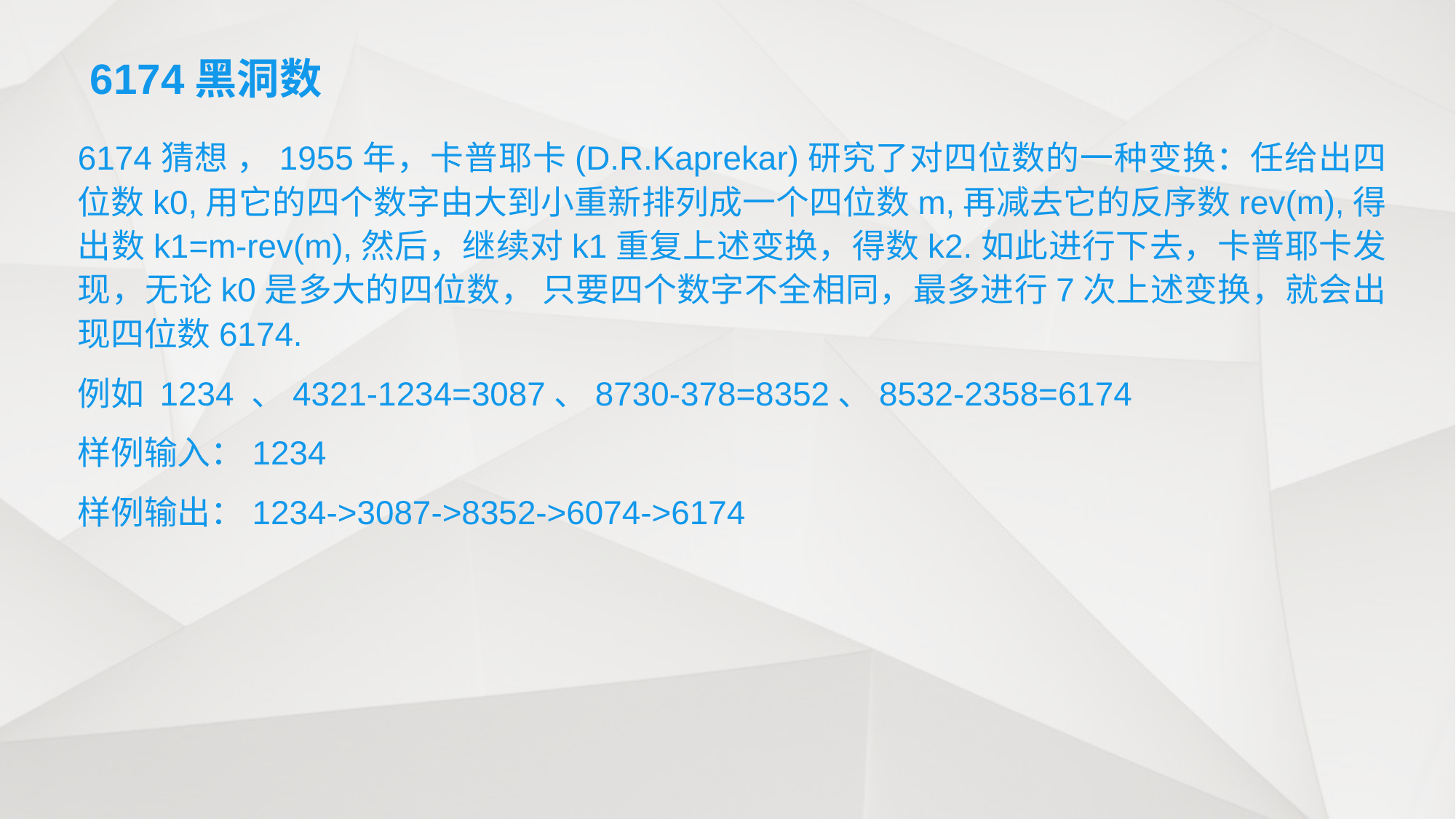

# 6174黑洞数
6174猜想 ，1955年，卡普耶卡(D.R.Kaprekar)研究了对四位数的一种变换：任给出四位数k0,用它的四个数字由大到小重新排列成一个四位数m,再减去它的反序数rev(m),得出数k1=m-rev(m),然后，继续对k1重复上述变换，得数k2.如此进行下去，卡普耶卡发现，无论k0是多大的四位数， 只要四个数字不全相同，最多进行7次上述变换，就会出现四位数6174.
例如 1234 、4321-1234=3087、8730-378=8352、8532-2358=6174
样例输入：1234
样例输出：1234->3087->8352->6074->6174